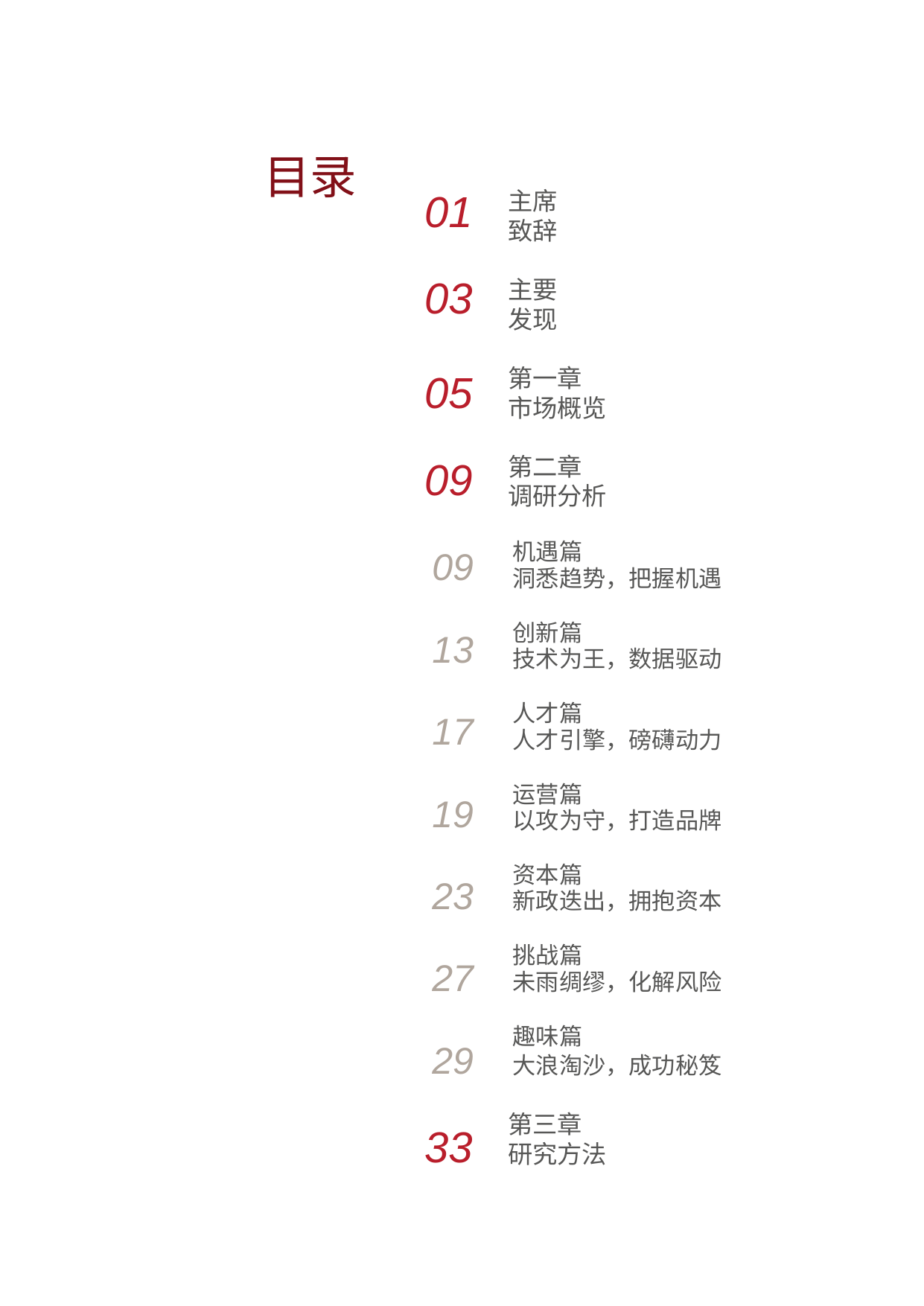

目录
01

03

05

09

	09

	13

	17

	19

	23

	27

	29

33
主席
致辞

主要
发现

第一章
市场概览

第二章
调研分析

	机遇篇
	洞悉趋势，把握机遇

	创新篇
	技术为王，数据驱动

	人才篇
	人才引擎，磅礴动力

	运营篇
	以攻为守，打造品牌

	资本篇
	新政迭出，拥抱资本

	挑战篇
	未雨绸缪，化解风险

	趣味篇
	大浪淘沙，成功秘笈

第三章
研究方法